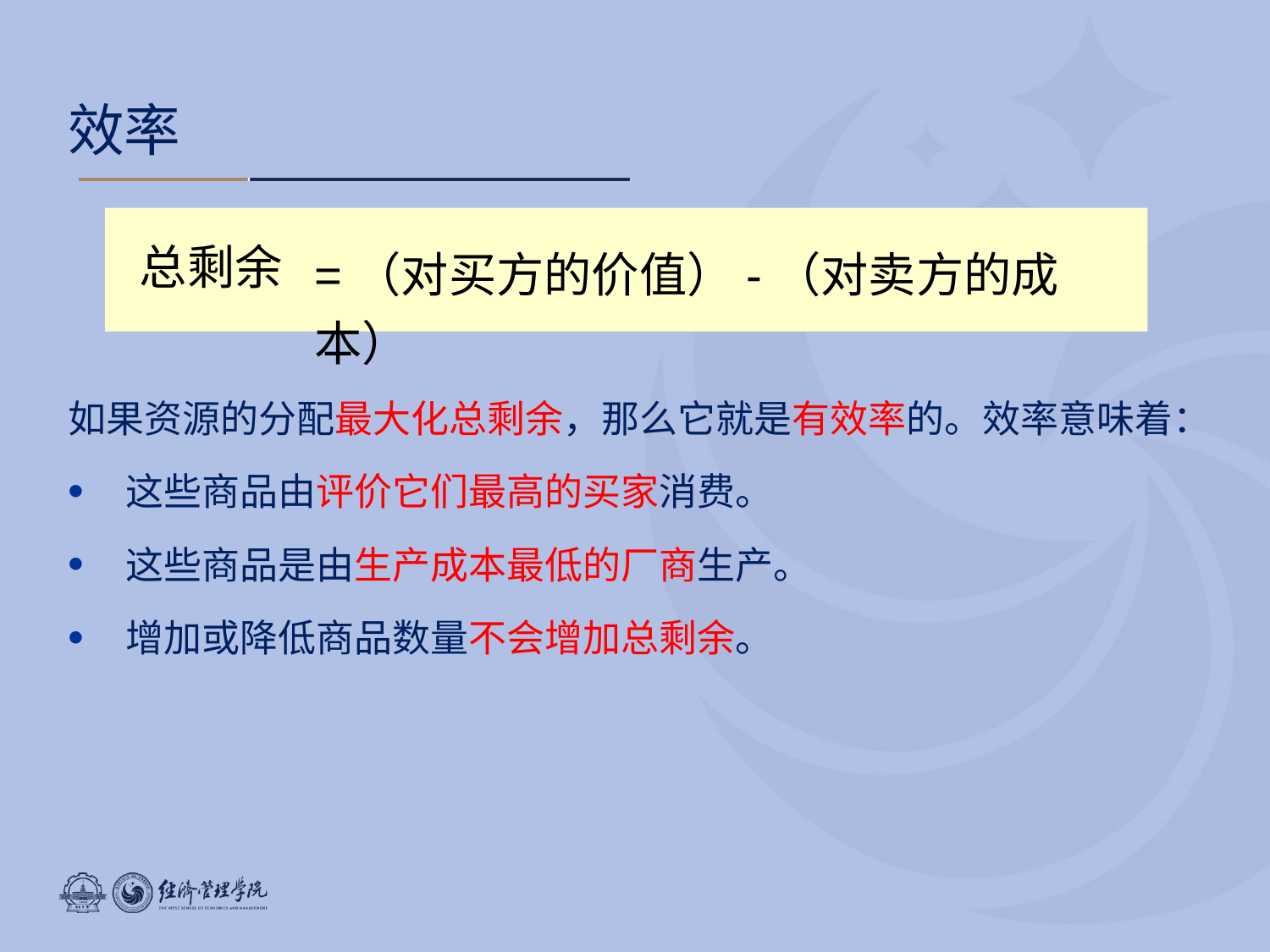

# 效率

=（对买方的价值）-（对卖方的成本）
总剩余
如果资源的分配最大化总剩余，那么它就是有效率的。效率意味着：
这些商品由评价它们最高的买家消费。
这些商品是由生产成本最低的厂商生产。
增加或降低商品数量不会增加总剩余。